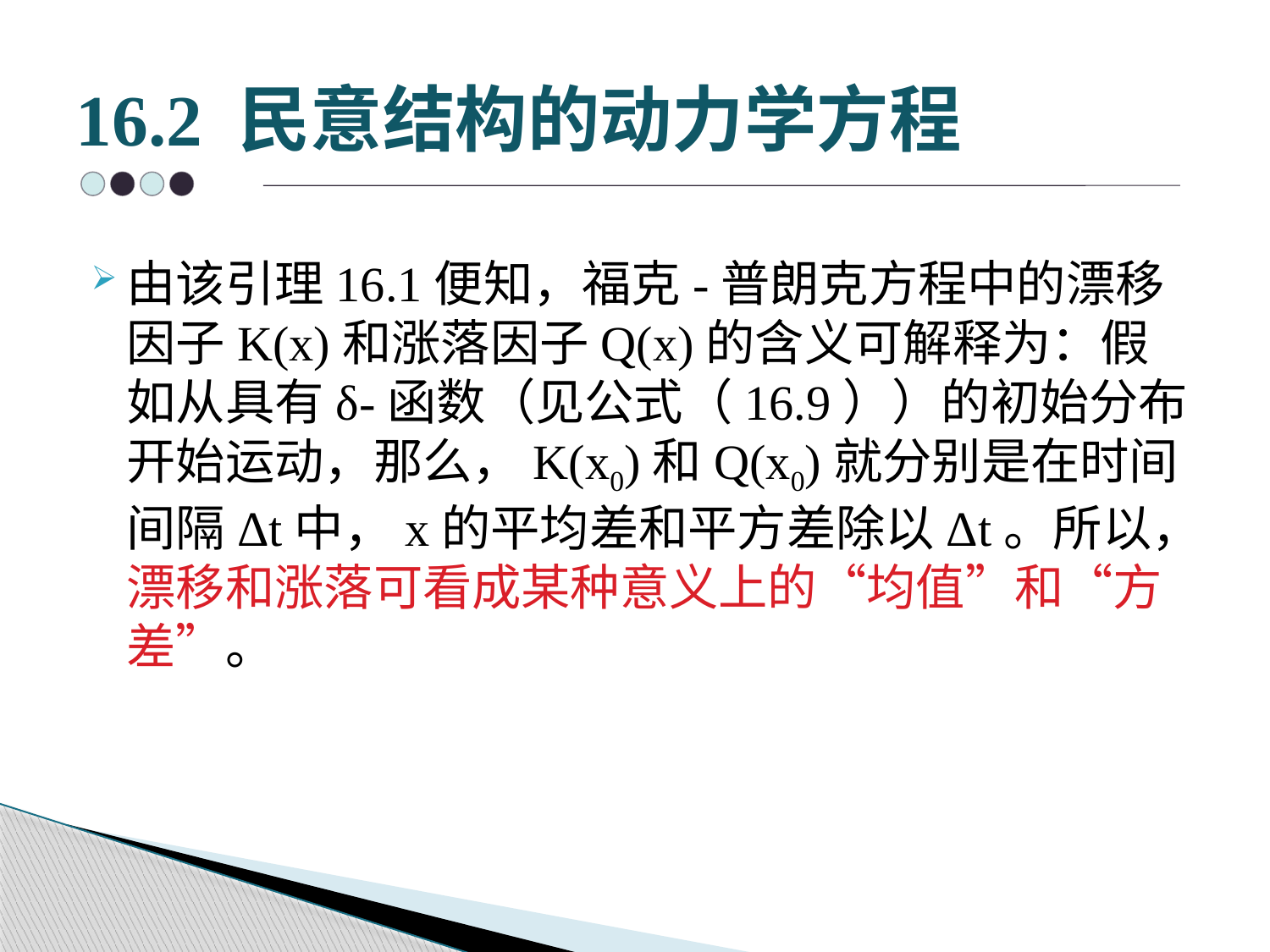

# 16.2 民意结构的动力学方程

由该引理16.1便知，福克-普朗克方程中的漂移因子K(x)和涨落因子Q(x)的含义可解释为：假如从具有δ-函数（见公式（16.9））的初始分布开始运动，那么，K(x0)和Q(x0)就分别是在时间间隔Δt中，x的平均差和平方差除以Δt。所以，漂移和涨落可看成某种意义上的“均值”和“方差”。